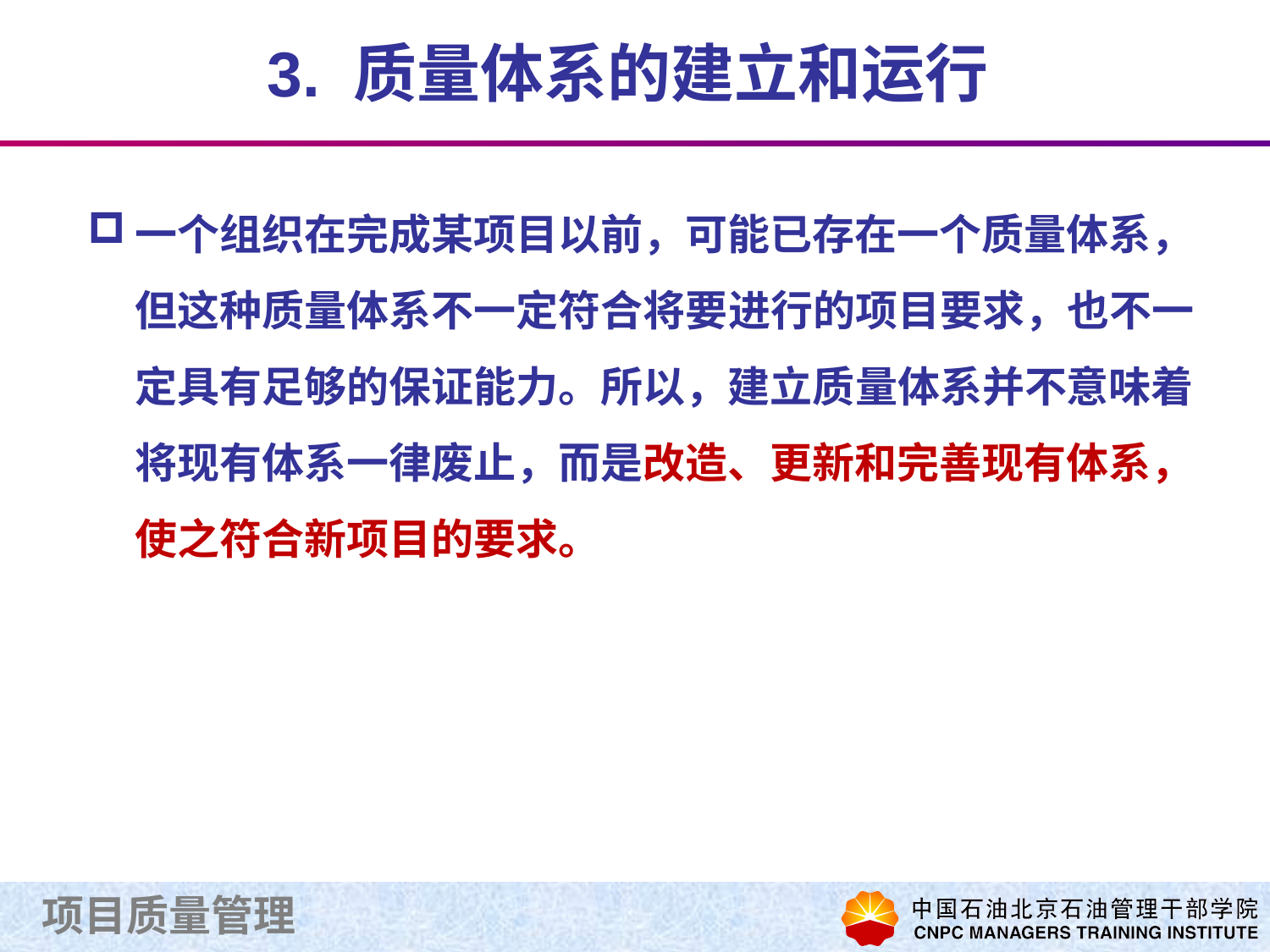

# 3. 质量体系的建立和运行
一个组织在完成某项目以前，可能已存在一个质量体系，但这种质量体系不一定符合将要进行的项目要求，也不一定具有足够的保证能力。所以，建立质量体系并不意味着将现有体系一律废止，而是改造、更新和完善现有体系，使之符合新项目的要求。